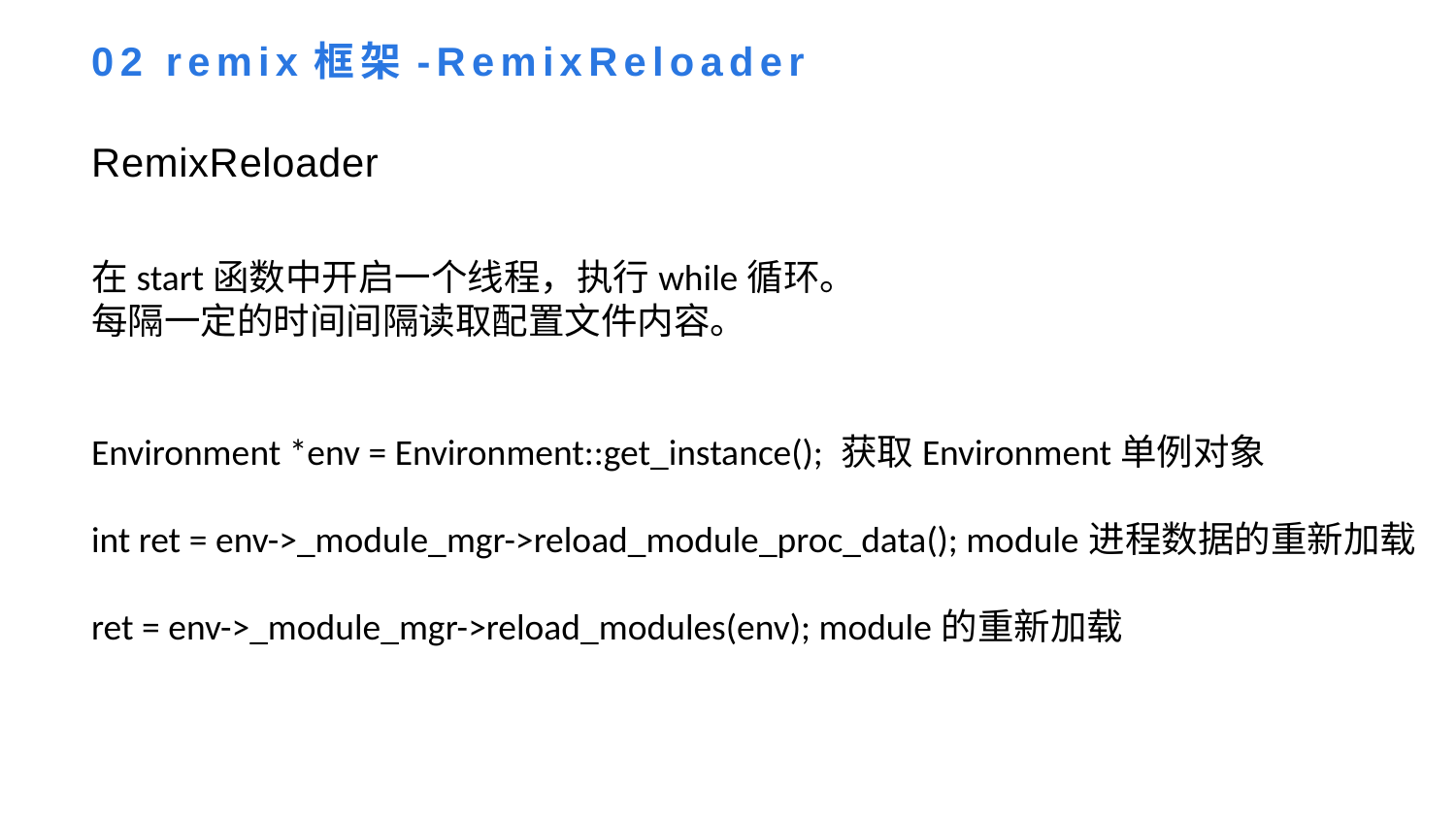

02 remix框架-RemixReloader

RemixReloader
在start函数中开启一个线程，执行while循环。
每隔一定的时间间隔读取配置文件内容。

Environment *env = Environment::get_instance(); 获取Environment单例对象
int ret = env->_module_mgr->reload_module_proc_data(); module进程数据的重新加载
ret = env->_module_mgr->reload_modules(env); module的重新加载